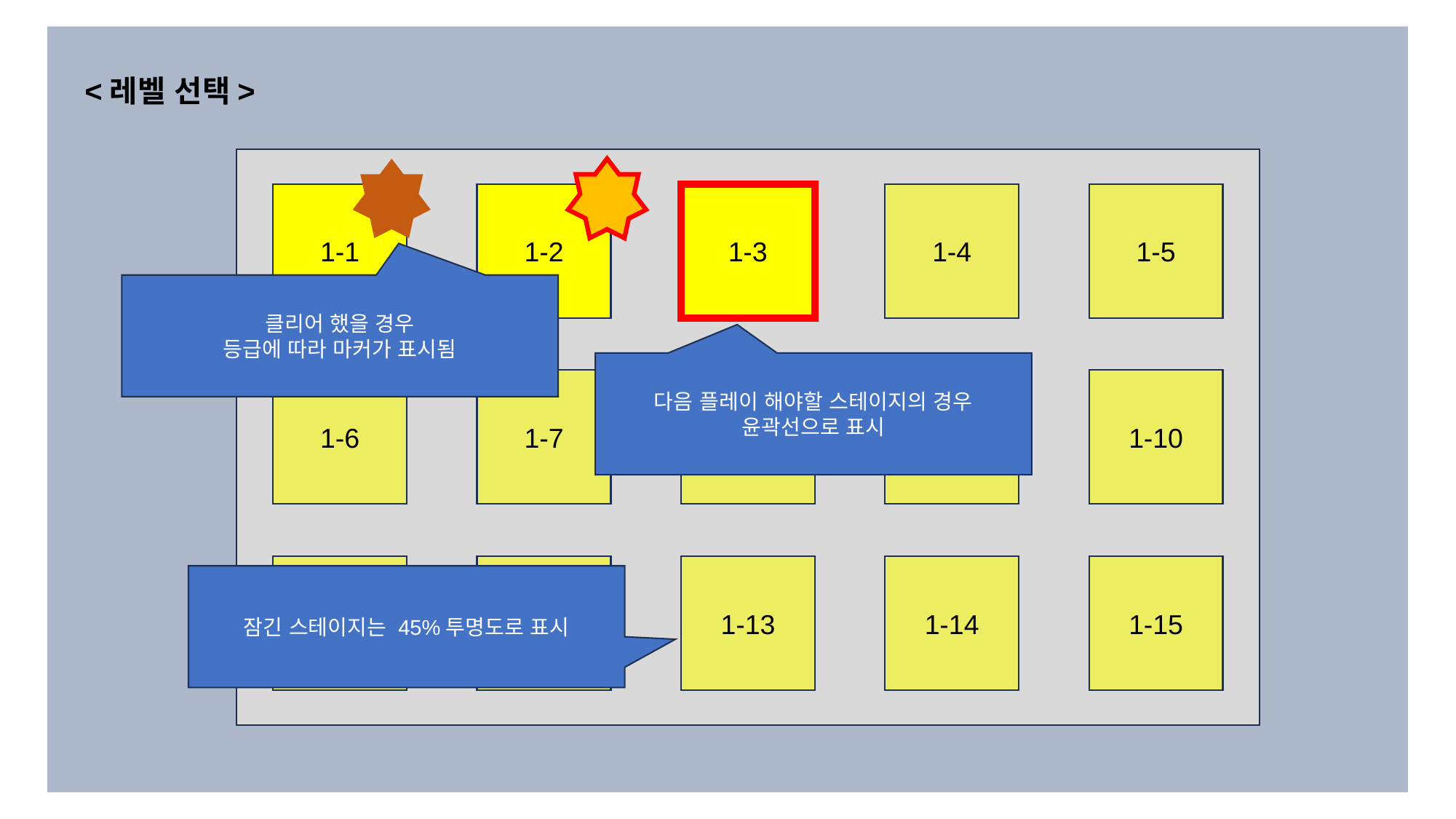

<레벨 선택>

1-1
1-2
1-3
1-4
1-5
클리어 했을 경우
등급에 따라 마커가 표시됨
다음 플레이 해야할 스테이지의 경우
윤곽선으로 표시
1-6
1-7
1-8
1-9
1-10
1-11
1-12
1-13
1-14
1-15
잠긴 스테이지는 45%투명도로 표시